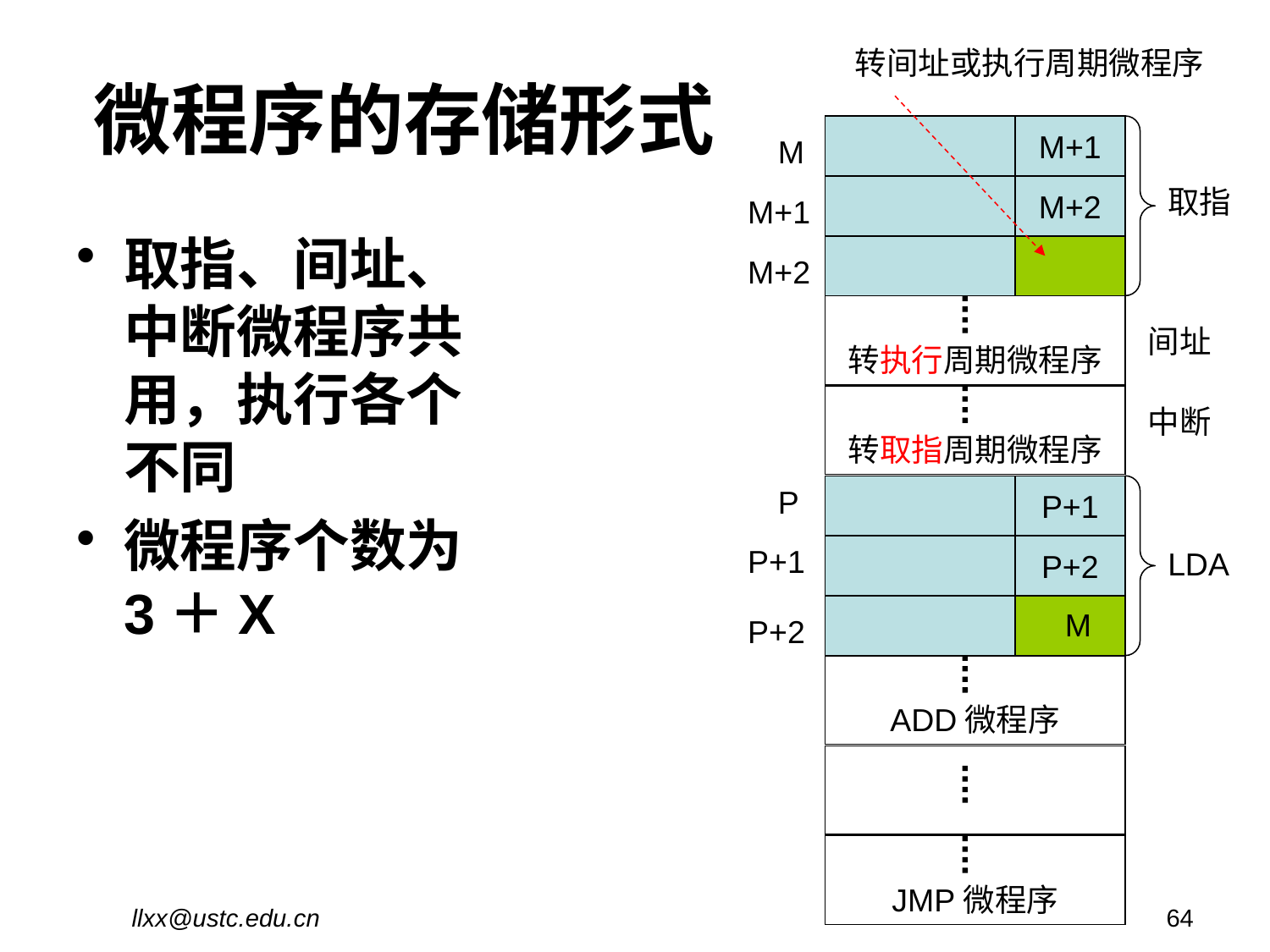

转间址或执行周期微程序

M+1
M
取指

M+2
M+1

M+2

转执行周期微程序

间址

转取指周期微程序

中断
P

P+1
P+1

P+2
LDA

M
P+2

ADD微程序

JMP微程序

# 微程序的存储形式
取指、间址、中断微程序共用，执行各个不同
微程序个数为3＋X
llxx@ustc.edu.cn
64